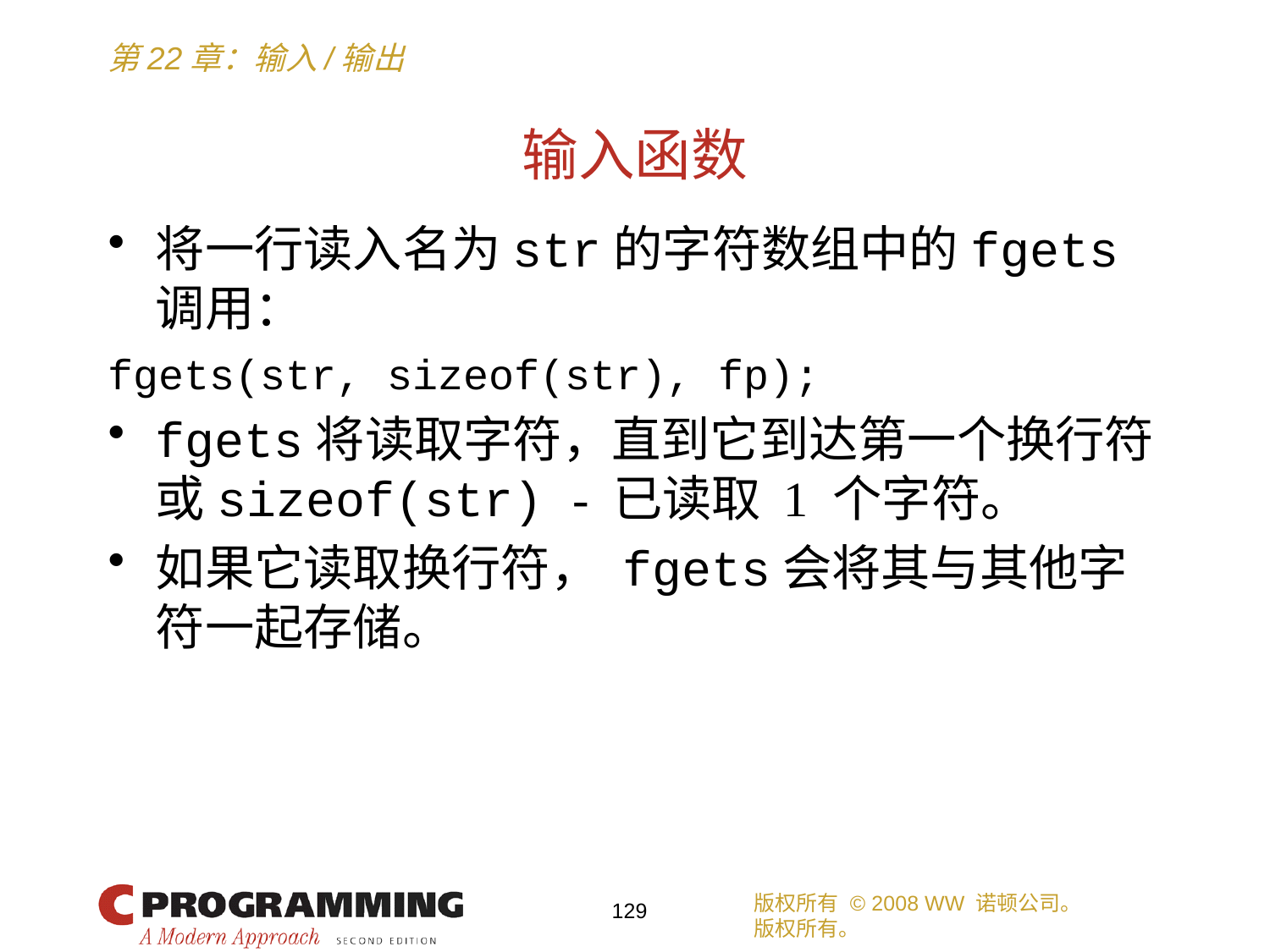

# 输入函数
将一行读入名为str的字符数组中的fgets调用：
fgets(str, sizeof(str), fp);
fgets将读取字符，直到它到达第一个换行符或sizeof(str) - 已读取 1 个字符。
如果它读取换行符， fgets会将其与其他字符一起存储。
版权所有 © 2008 WW 诺顿公司。
版权所有。
129